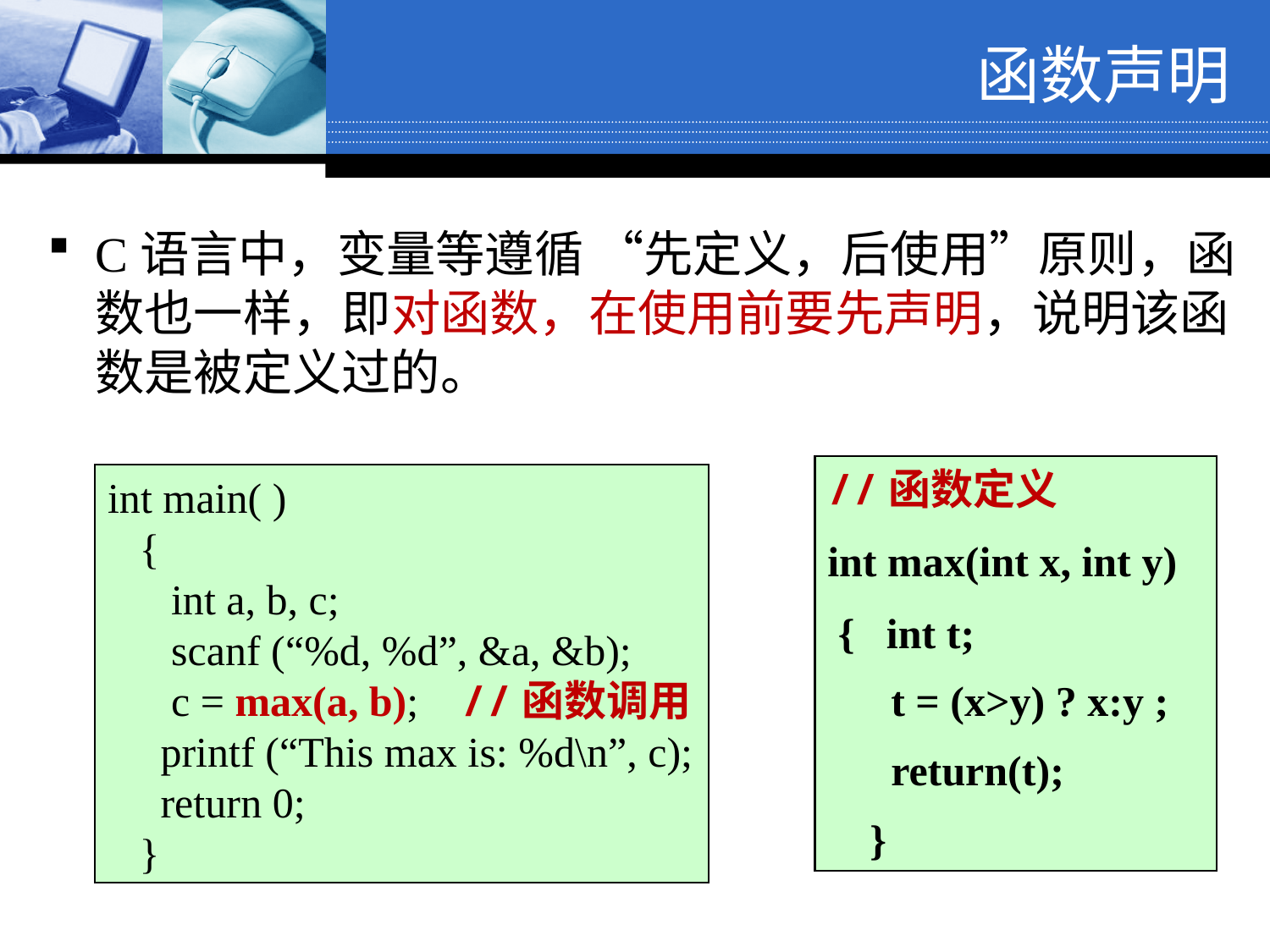

函数声明
C语言中，变量等遵循 “先定义，后使用”原则，函数也一样，即对函数，在使用前要先声明，说明该函数是被定义过的。
//函数定义
int max(int x, int y)
 {   int t;
      t = (x>y) ? x:y ;
      return(t);
    }
int main( )
   {
      int a, b, c;
      scanf (“%d, %d”, &a, &b);
      c = max(a, b);    //函数调用
     printf (“This max is: %d\n”, c);
     return 0;
   }